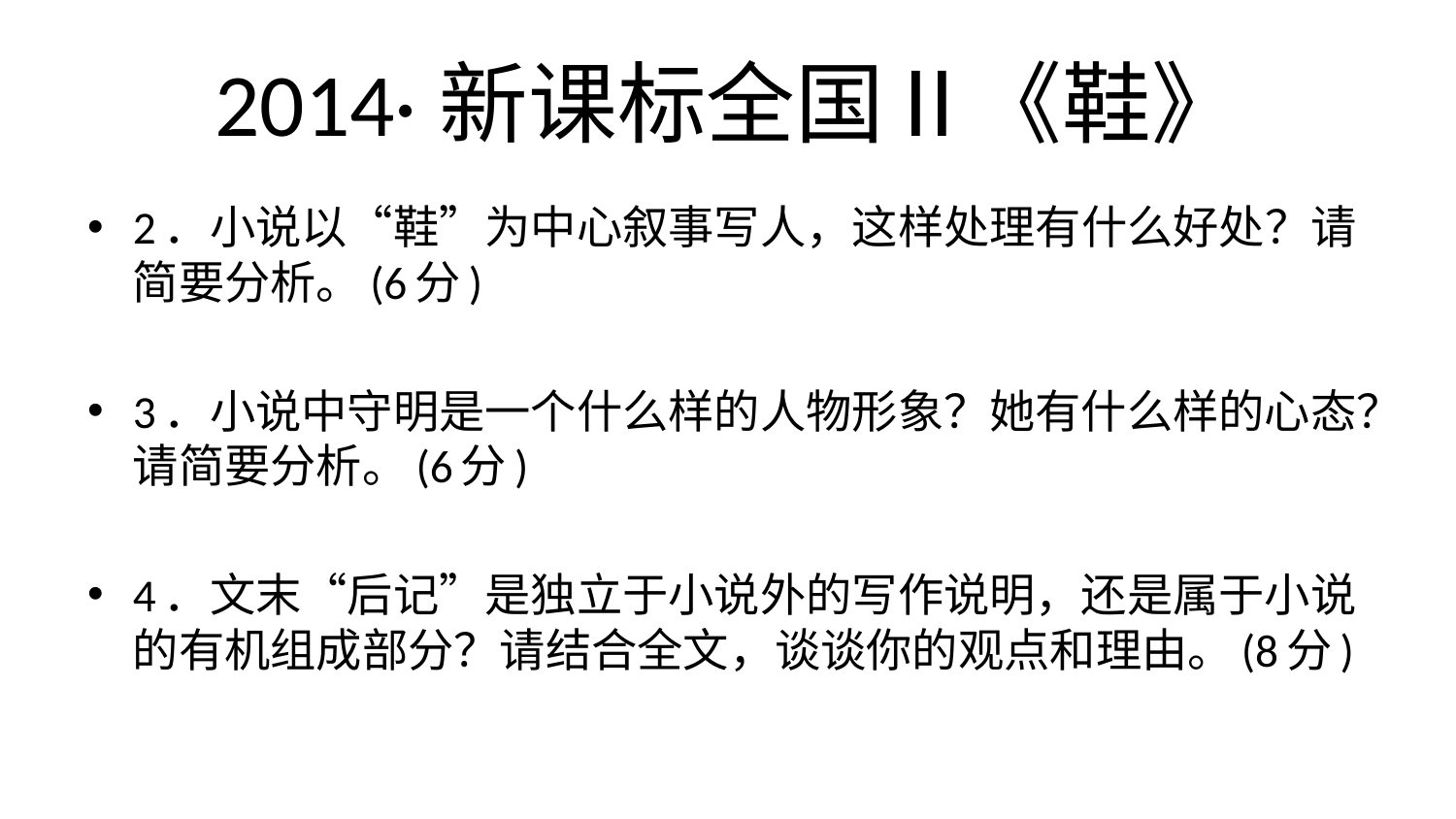

# 2014·新课标全国Ⅱ《鞋》
2．小说以“鞋”为中心叙事写人，这样处理有什么好处？请简要分析。(6分)

3．小说中守明是一个什么样的人物形象？她有什么样的心态？请简要分析。(6分)

4．文末“后记”是独立于小说外的写作说明，还是属于小说的有机组成部分？请结合全文，谈谈你的观点和理由。(8分)